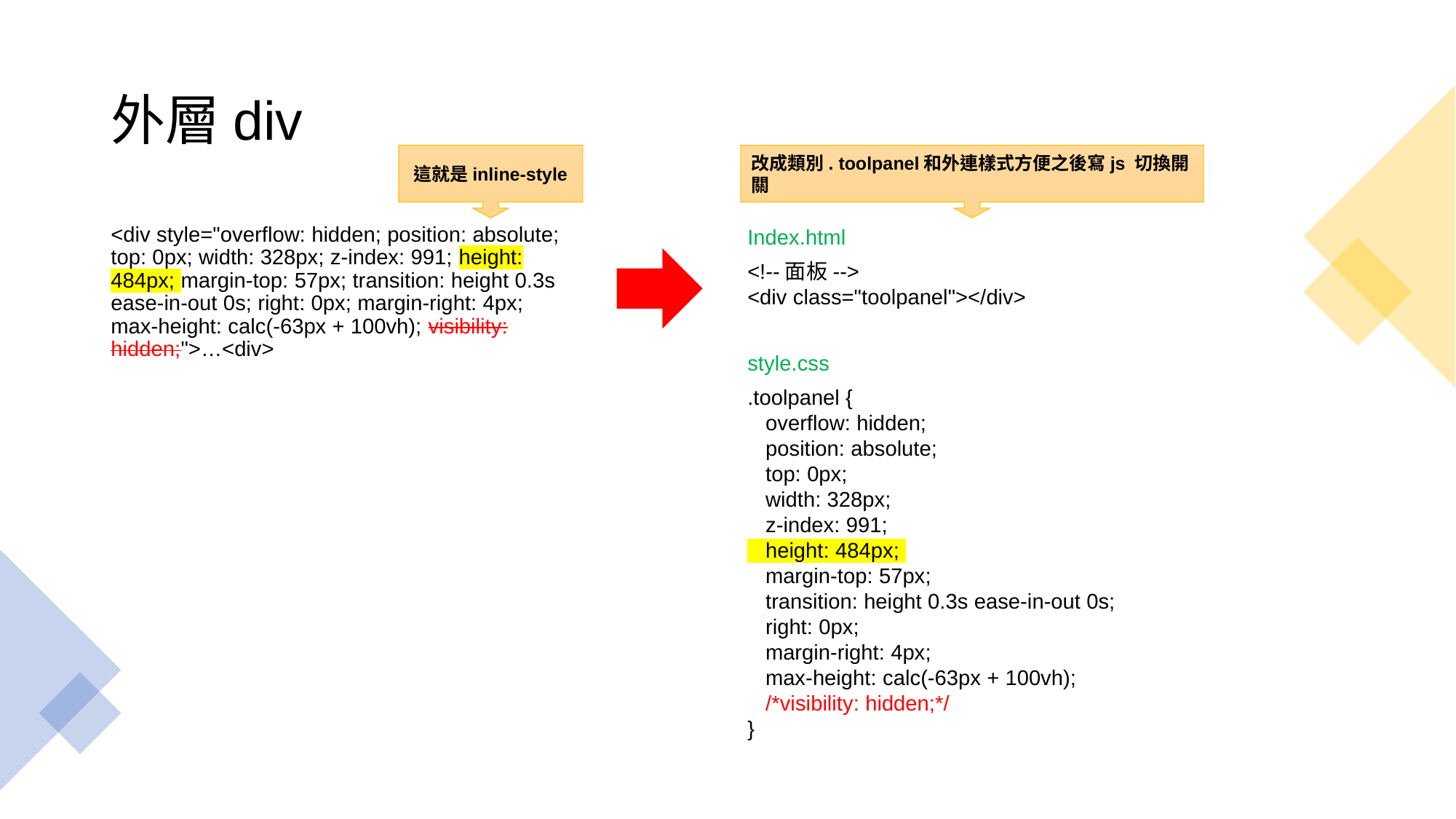

# 外層div
這就是inline-style
改成類別. toolpanel和外連樣式方便之後寫js 切換開關

Index.html
<!--面板-->
<div class="toolpanel"></div>

style.css
.toolpanel {
   overflow: hidden;
   position: absolute;
   top: 0px;
   width: 328px;
   z-index: 991;
   height: 484px;
   margin-top: 57px;
   transition: height 0.3s ease-in-out 0s;
   right: 0px;
   margin-right: 4px;
   max-height: calc(-63px + 100vh);
   /*visibility: hidden;*/
}
<div style="overflow: hidden; position: absolute; top: 0px; width: 328px; z-index: 991; height: 484px; margin-top: 57px; transition: height 0.3s ease-in-out 0s; right: 0px; margin-right: 4px; max-height: calc(-63px + 100vh); visibility: hidden;">…<div>